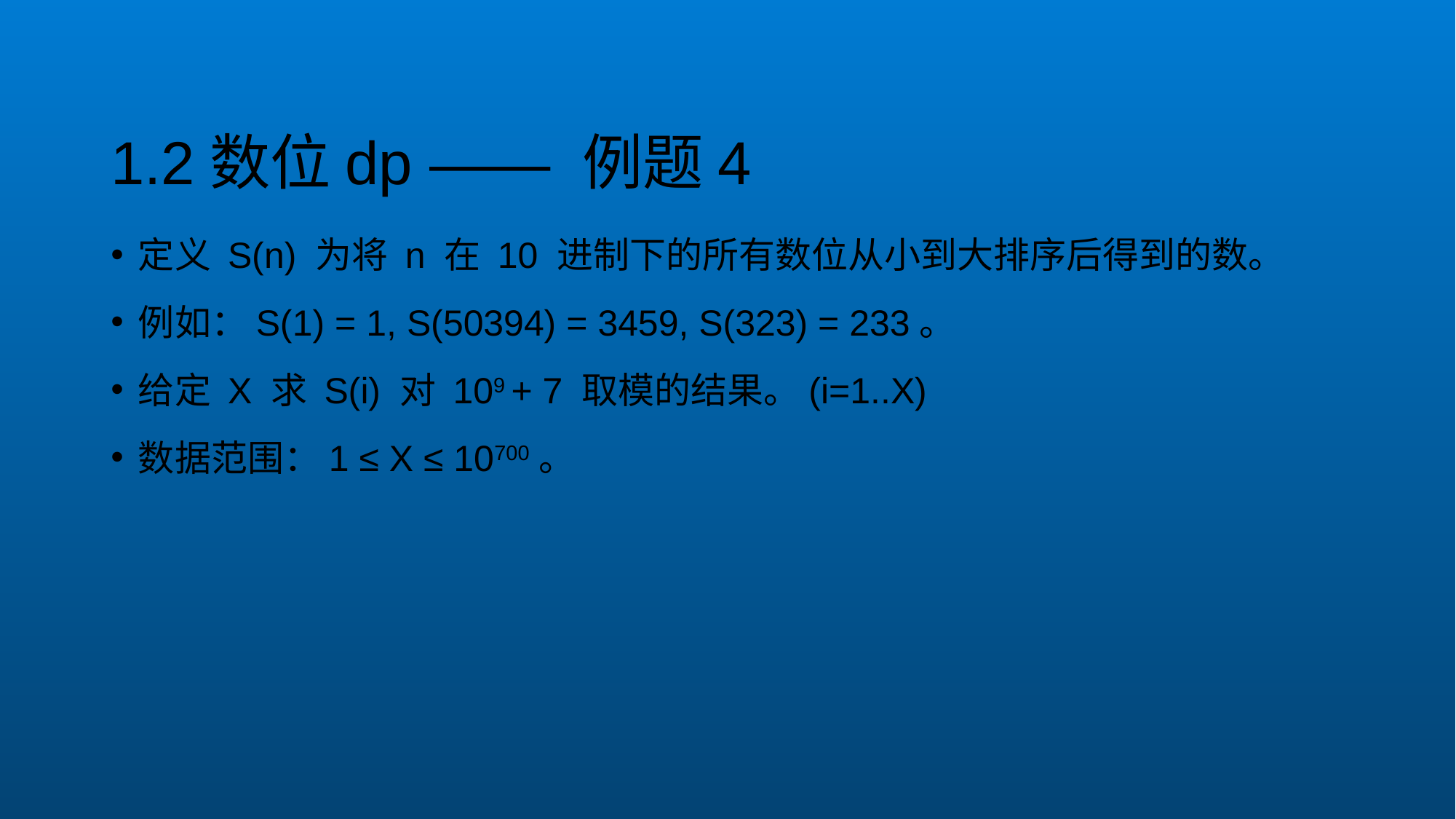

# 1.2数位dp —— 例题4
定义 S(n) 为将 n 在 10 进制下的所有数位从小到大排序后得到的数。
例如：S(1) = 1, S(50394) = 3459, S(323) = 233。
给定 X 求 S(i) 对 109 + 7 取模的结果。(i=1..X)
数据范围：1 ≤ X ≤ 10700。